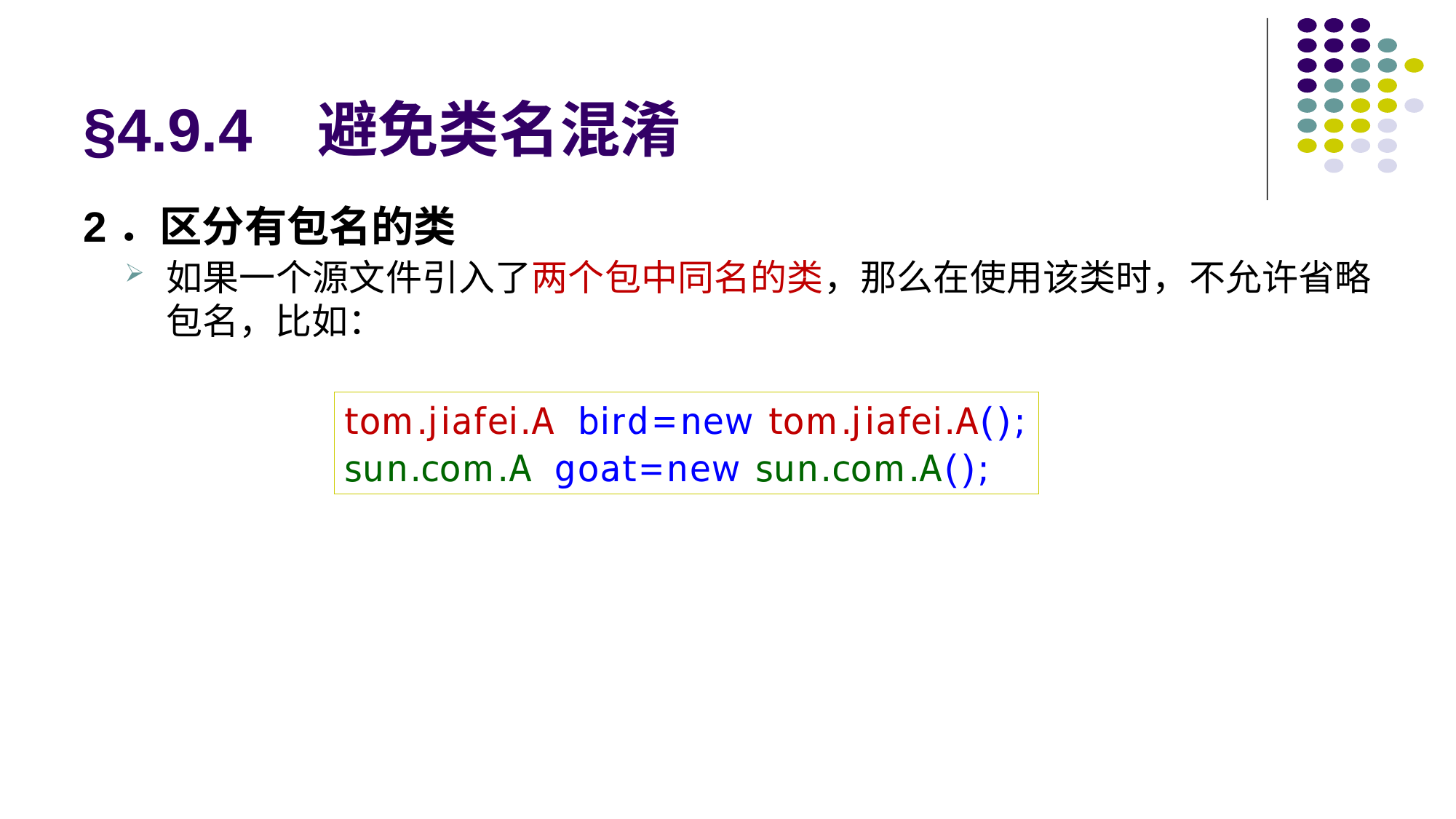

# §4.9.4   避免类名混淆
2．区分有包名的类
如果一个源文件引入了两个包中同名的类，那么在使用该类时，不允许省略包名，比如：

tom.jiafei.A  bird=new tom.jiafei.A();
sun.com.A  goat=new sun.com.A();
111